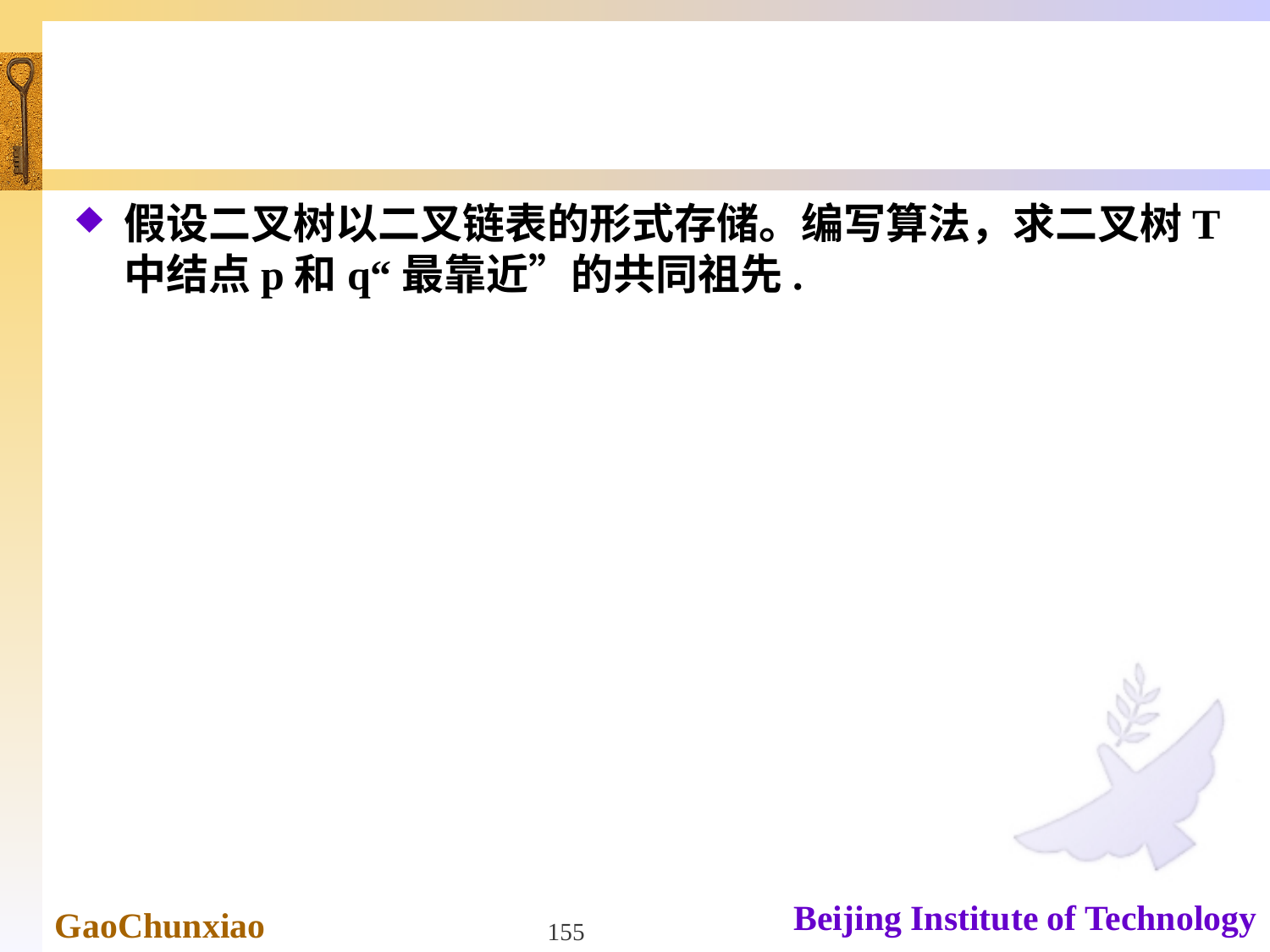

#
假设二叉树以二叉链表的形式存储。编写算法，求二叉树T中结点p和q“最靠近”的共同祖先.
155